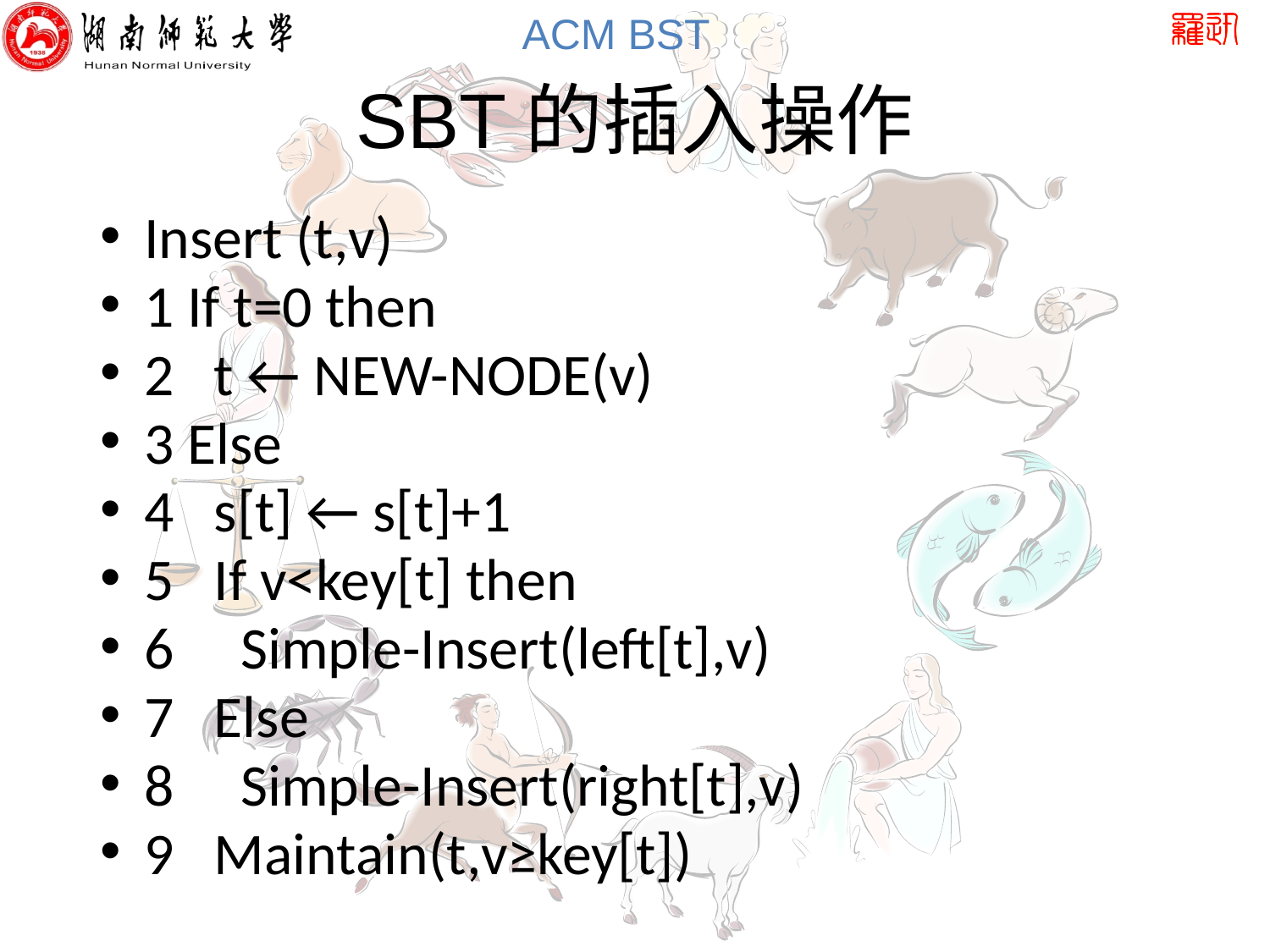

# SBT的插入操作
Insert (t,v)
1 If t=0 then
2   t ← NEW-NODE(v)
3 Else
4   s[t] ← s[t]+1
5   If v<key[t] then
6     Simple-Insert(left[t],v)
7   Else
8     Simple-Insert(right[t],v)
9   Maintain(t,v≥key[t])